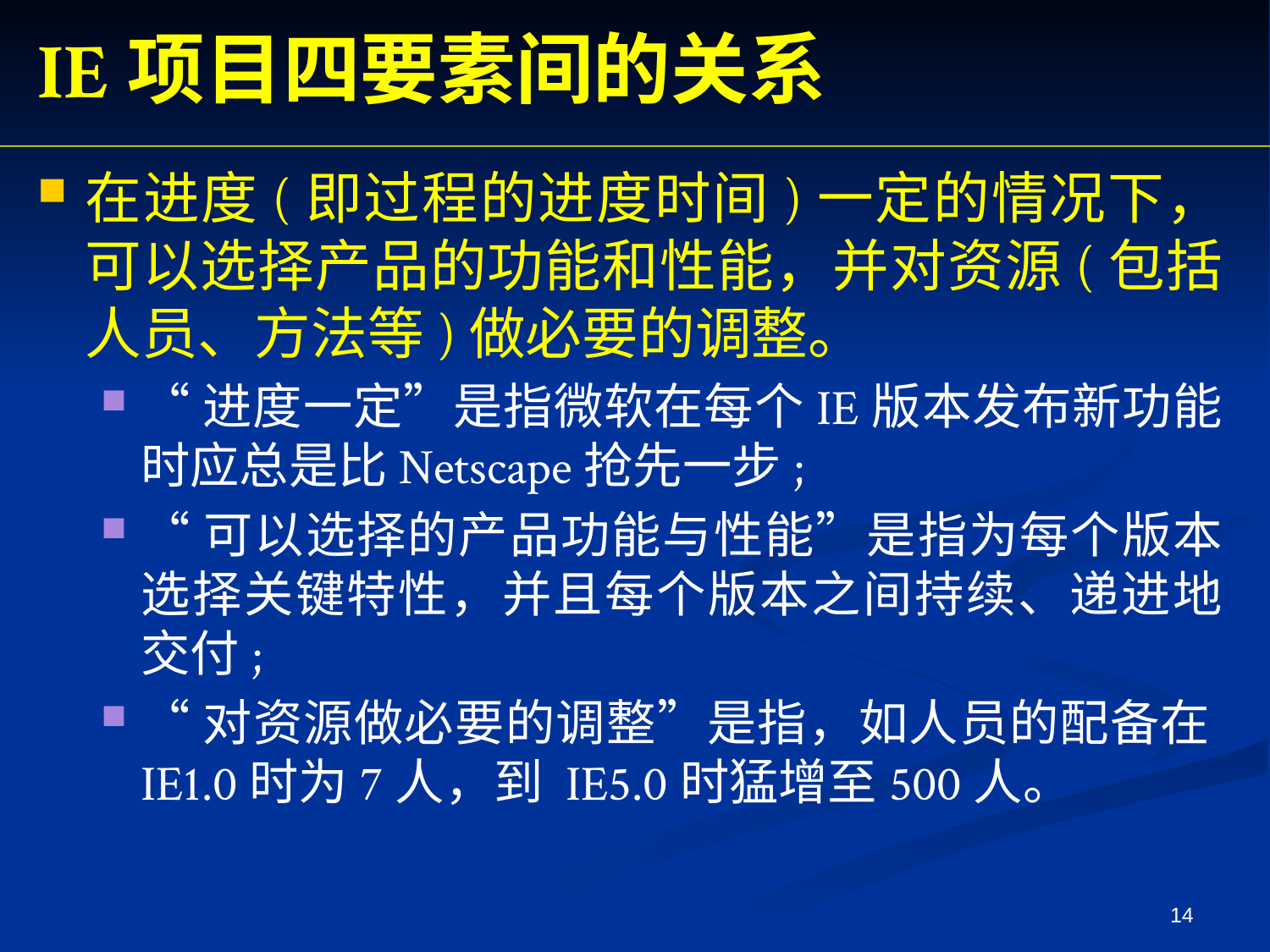

IE项目四要素间的关系

在进度(即过程的进度时间)一定的情况下，可以选择产品的功能和性能，并对资源(包括人员、方法等)做必要的调整。
“进度一定”是指微软在每个IE版本发布新功能时应总是比Netscape抢先一步;
“可以选择的产品功能与性能”是指为每个版本选择关键特性，并且每个版本之间持续、递进地交付;
“对资源做必要的调整”是指，如人员的配备在IE1.0时为7人，到 IE5.0时猛增至500人。

14